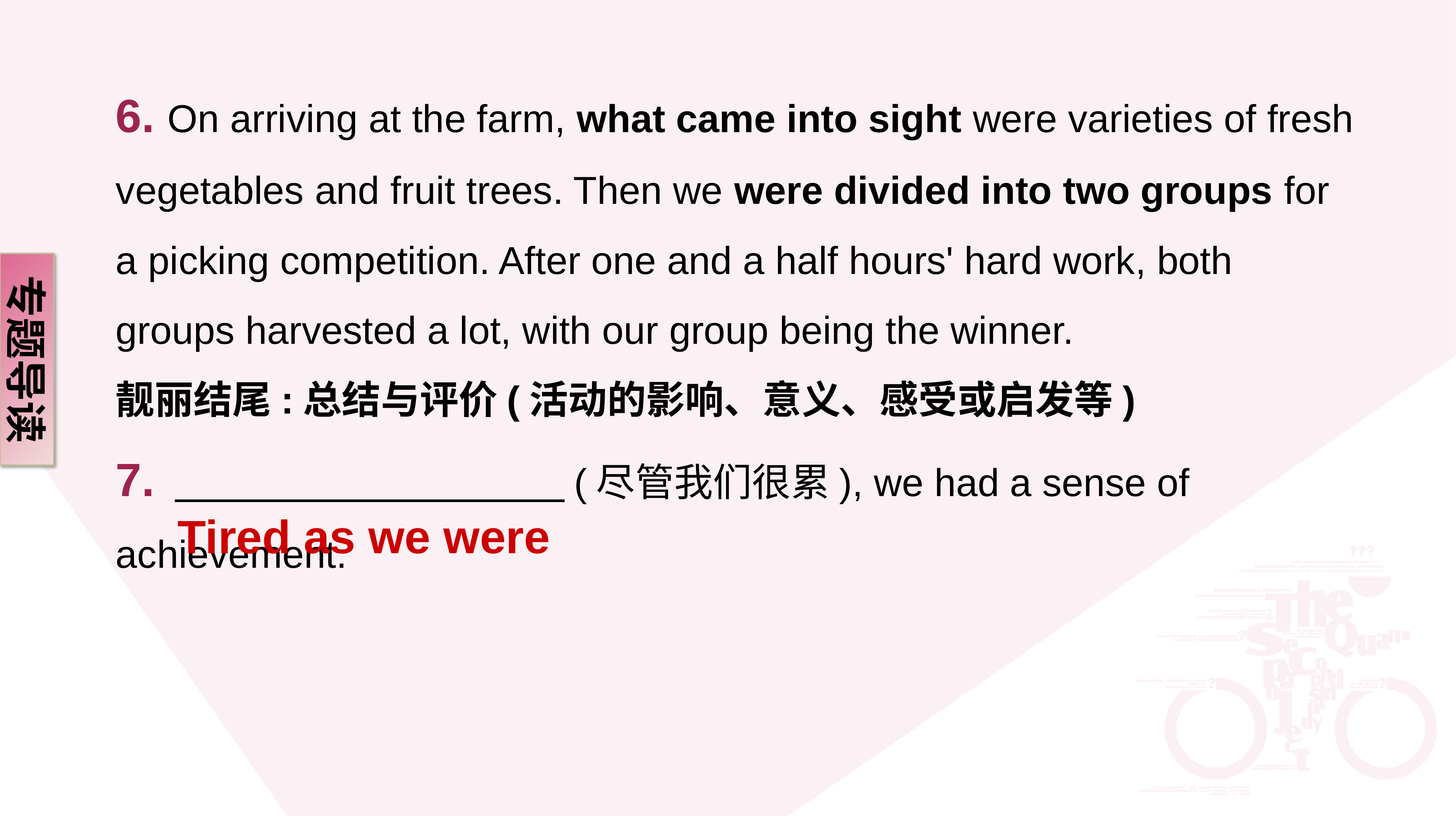

6. On arriving at the farm, what came into sight were varieties of fresh vegetables and fruit trees. Then we were divided into two groups for a picking competition. After one and a half hours' hard work, both groups harvested a lot, with our group being the winner.
靓丽结尾:总结与评价(活动的影响、意义、感受或启发等)
7. 　　　                  　　　(尽管我们很累), we had a sense of achievement.
专题导读
Tired as we were